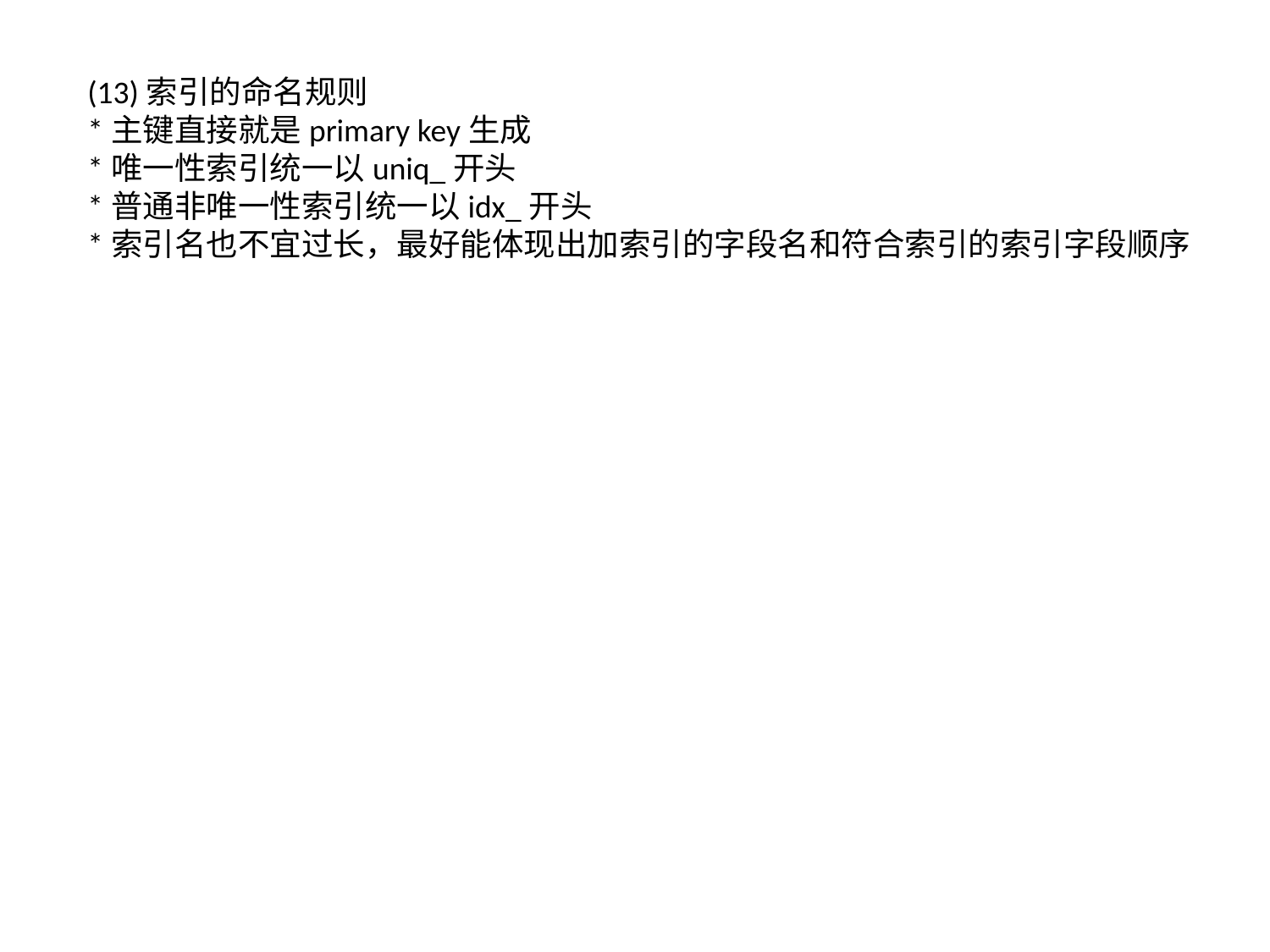

(13)索引的命名规则
*主键直接就是primary key生成
*唯一性索引统一以uniq_开头
*普通非唯一性索引统一以idx_开头
*索引名也不宜过长，最好能体现出加索引的字段名和符合索引的索引字段顺序